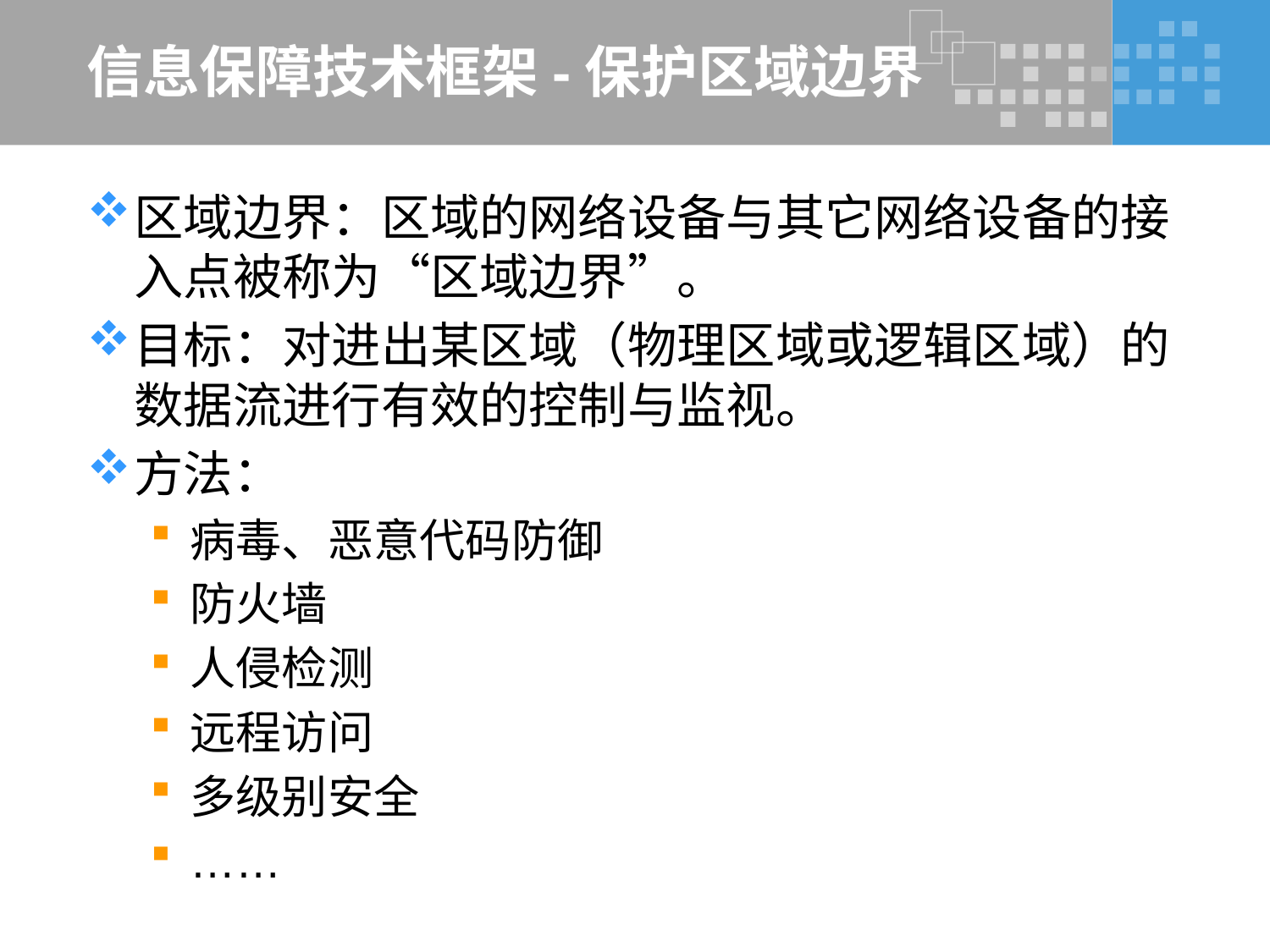

# 信息保障技术框架-保护区域边界
区域边界：区域的网络设备与其它网络设备的接入点被称为“区域边界”。
目标：对进出某区域（物理区域或逻辑区域）的数据流进行有效的控制与监视。
方法：
病毒、恶意代码防御
防火墙
人侵检测
远程访问
多级别安全
……

41